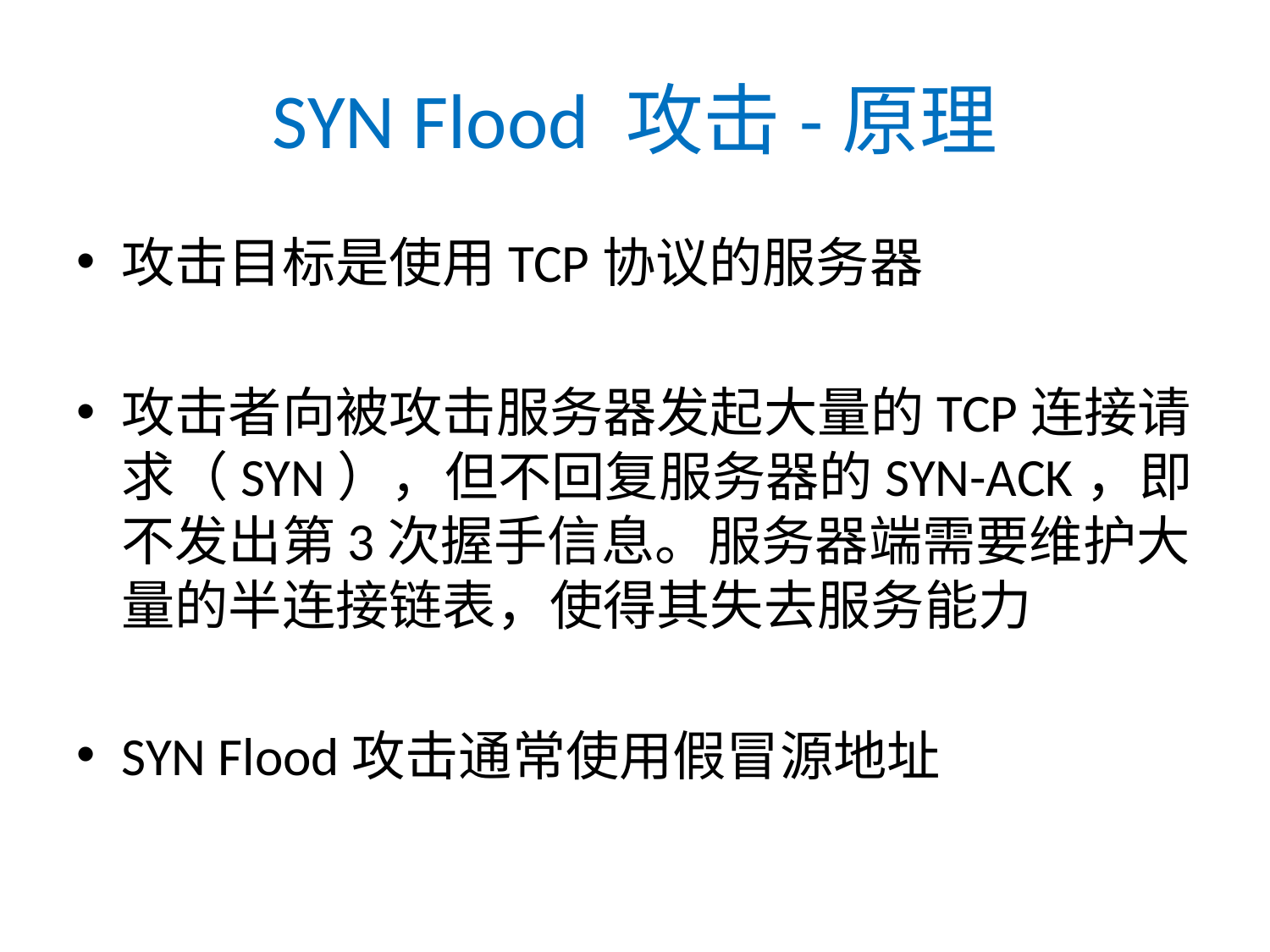

# SYN Flood 攻击-原理
攻击目标是使用TCP协议的服务器

攻击者向被攻击服务器发起大量的TCP连接请求（SYN），但不回复服务器的SYN-ACK，即不发出第3次握手信息。服务器端需要维护大量的半连接链表，使得其失去服务能力

SYN Flood攻击通常使用假冒源地址